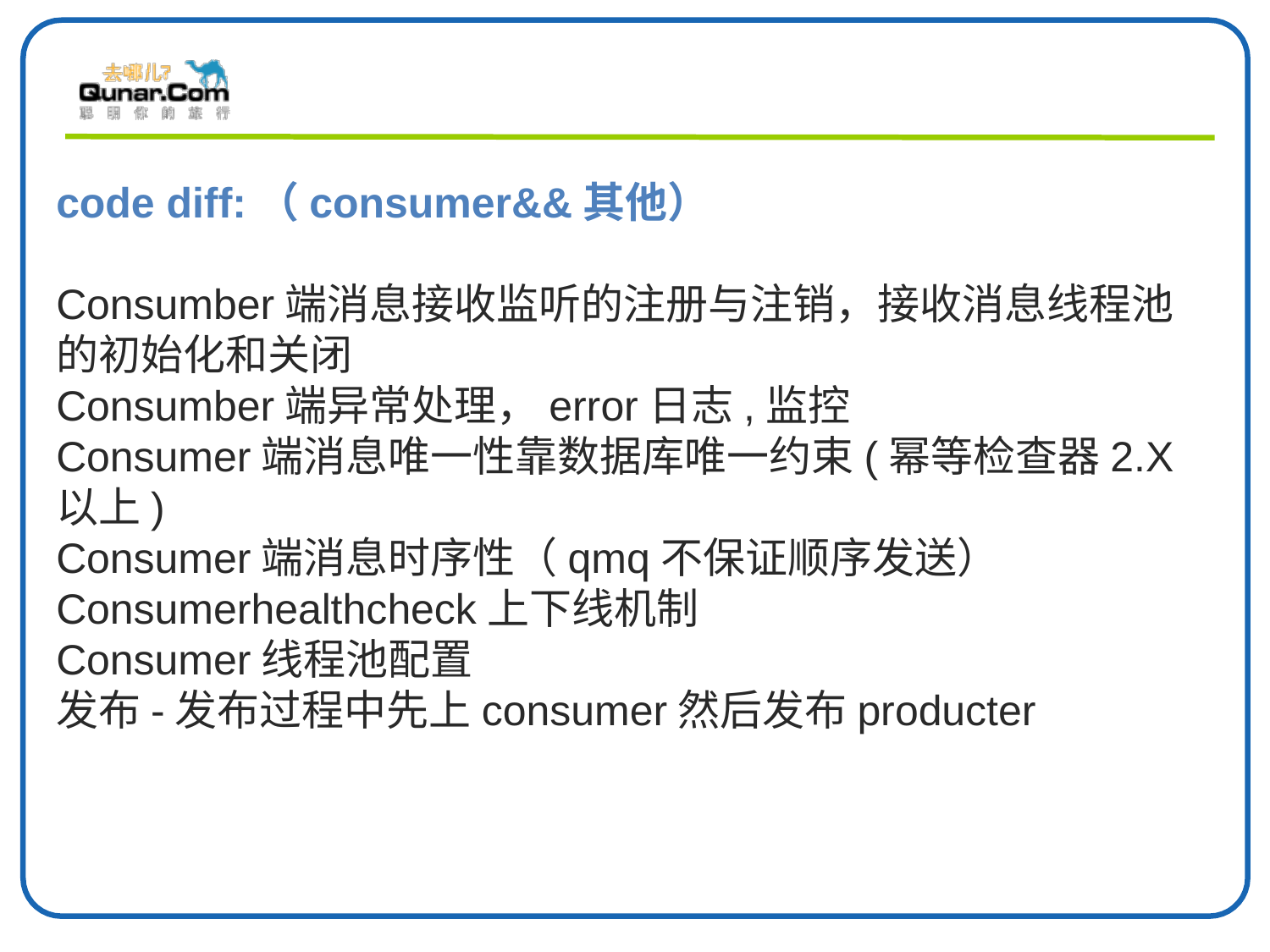

code diff:（consumer&&其他）

Consumber端消息接收监听的注册与注销，接收消息线程池的初始化和关闭
Consumber端异常处理，error日志,监控
Consumer端消息唯一性靠数据库唯一约束(幂等检查器2.X以上)
Consumer端消息时序性（qmq不保证顺序发送）
Consumerhealthcheck上下线机制
Consumer线程池配置
发布-发布过程中先上consumer然后发布producter